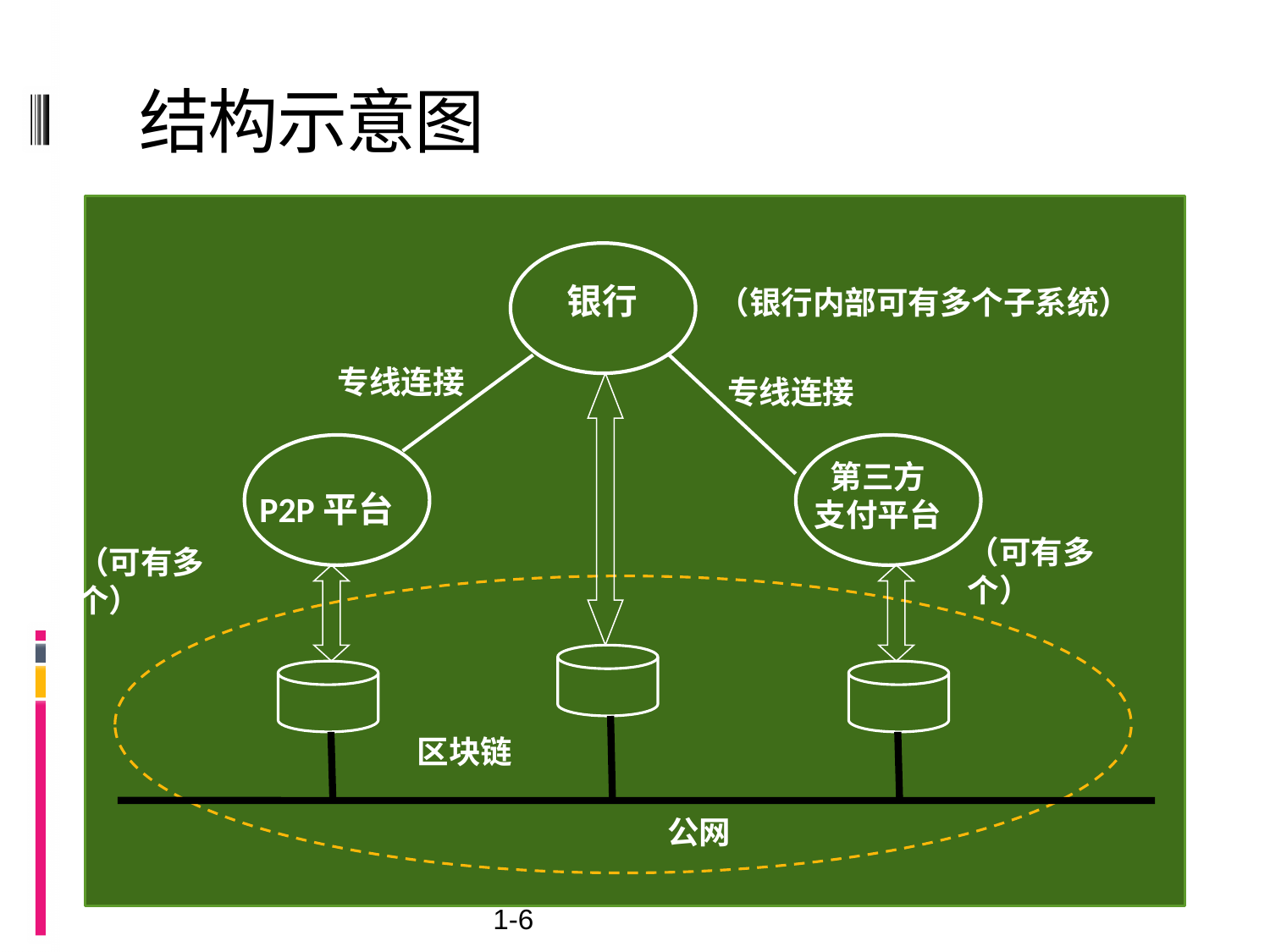

# 结构示意图

银行

P2P平台

第三方
支付平台

（银行内部可有多个子系统）
专线连接
专线连接
（可有多个）
（可有多个）
区块链
公网
1-6
4